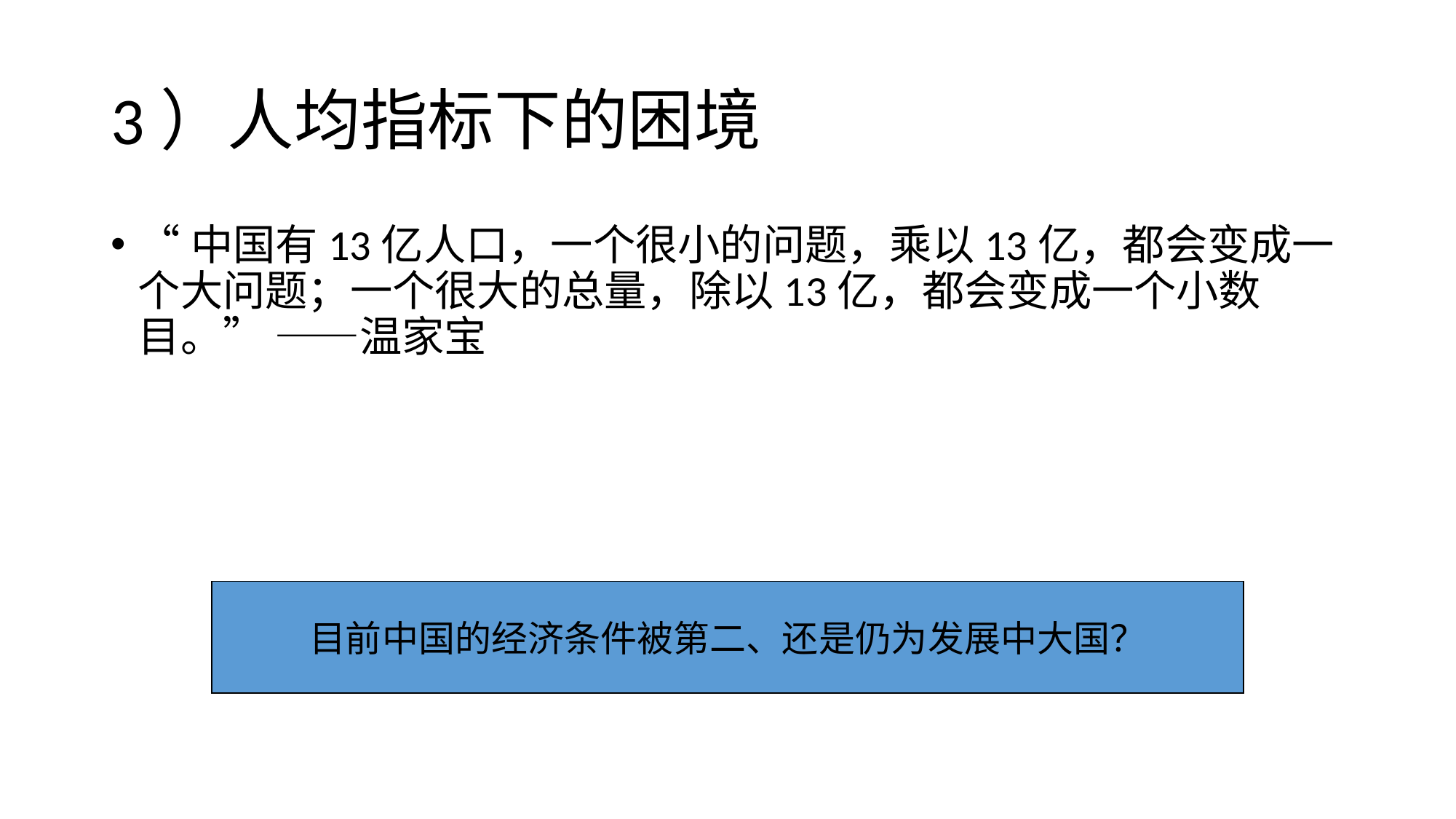

# 3）人均指标下的困境
“中国有13亿人口，一个很小的问题，乘以13亿，都会变成一个大问题；一个很大的总量，除以13亿，都会变成一个小数目。” ——温家宝
目前中国的经济条件被第二、还是仍为发展中大国？